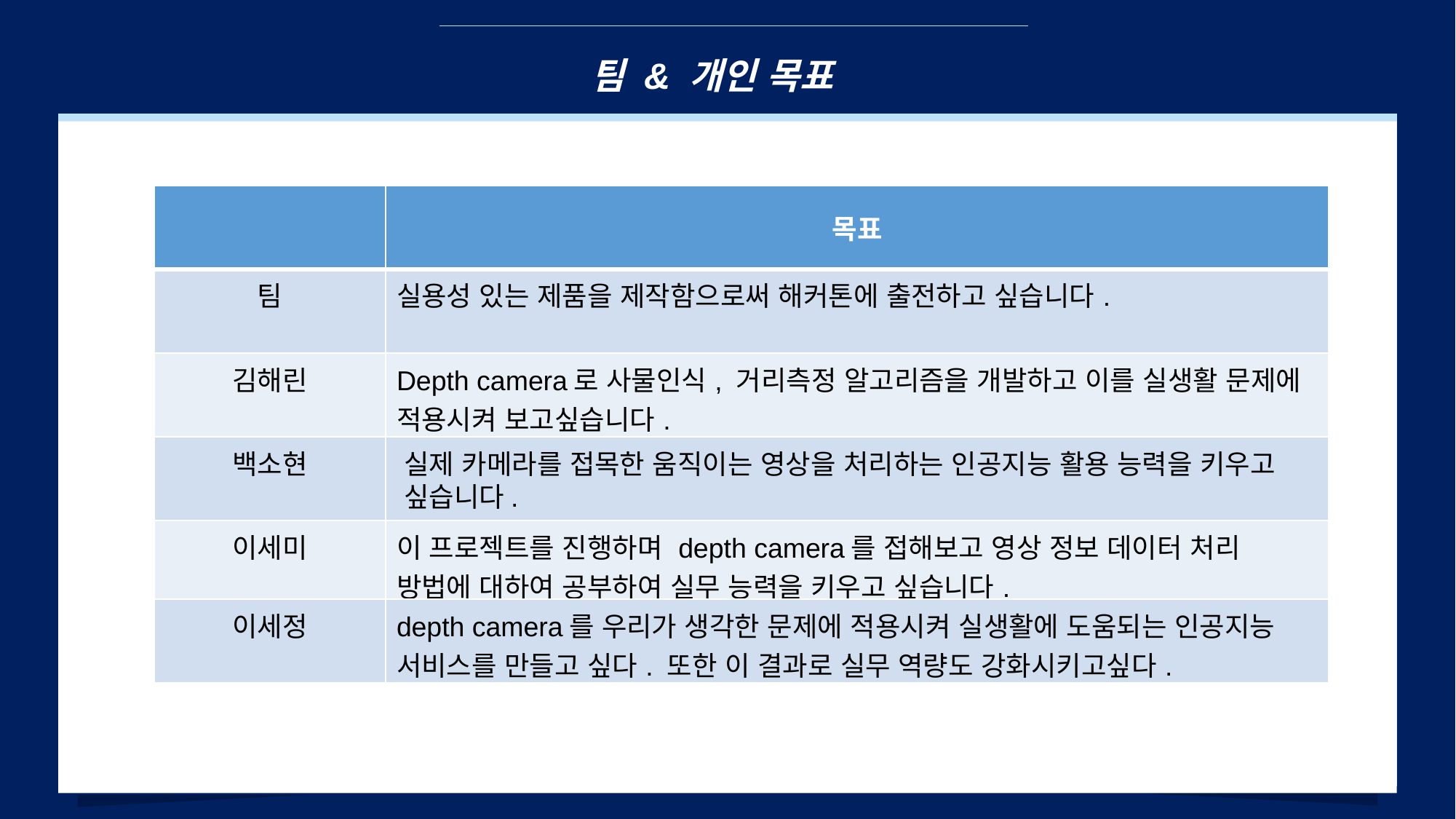

팀 & 개인 목표

|  | 목표 |
| --- | --- |
| 팀 | 실용성 있는 제품을 제작함으로써 해커톤에 출전하고 싶습니다. |
| 김해린 | Depth camera로 사물인식, 거리측정 알고리즘을 개발하고 이를 실생활 문제에 적용시켜 보고싶습니다. |
| 백소현 |  |
| 이세미 | 이 프로젝트를 진행하며 depth camera를 접해보고 영상 정보 데이터 처리 방법에 대하여 공부하여 실무 능력을 키우고 싶습니다. |
| 이세정 | depth camera를 우리가 생각한 문제에 적용시켜 실생활에 도움되는 인공지능 서비스를 만들고 싶다. 또한 이 결과로 실무 역량도 강화시키고싶다. |
실제 카메라를 접목한 움직이는 영상을 처리하는 인공지능 활용 능력을 키우고 싶습니다.